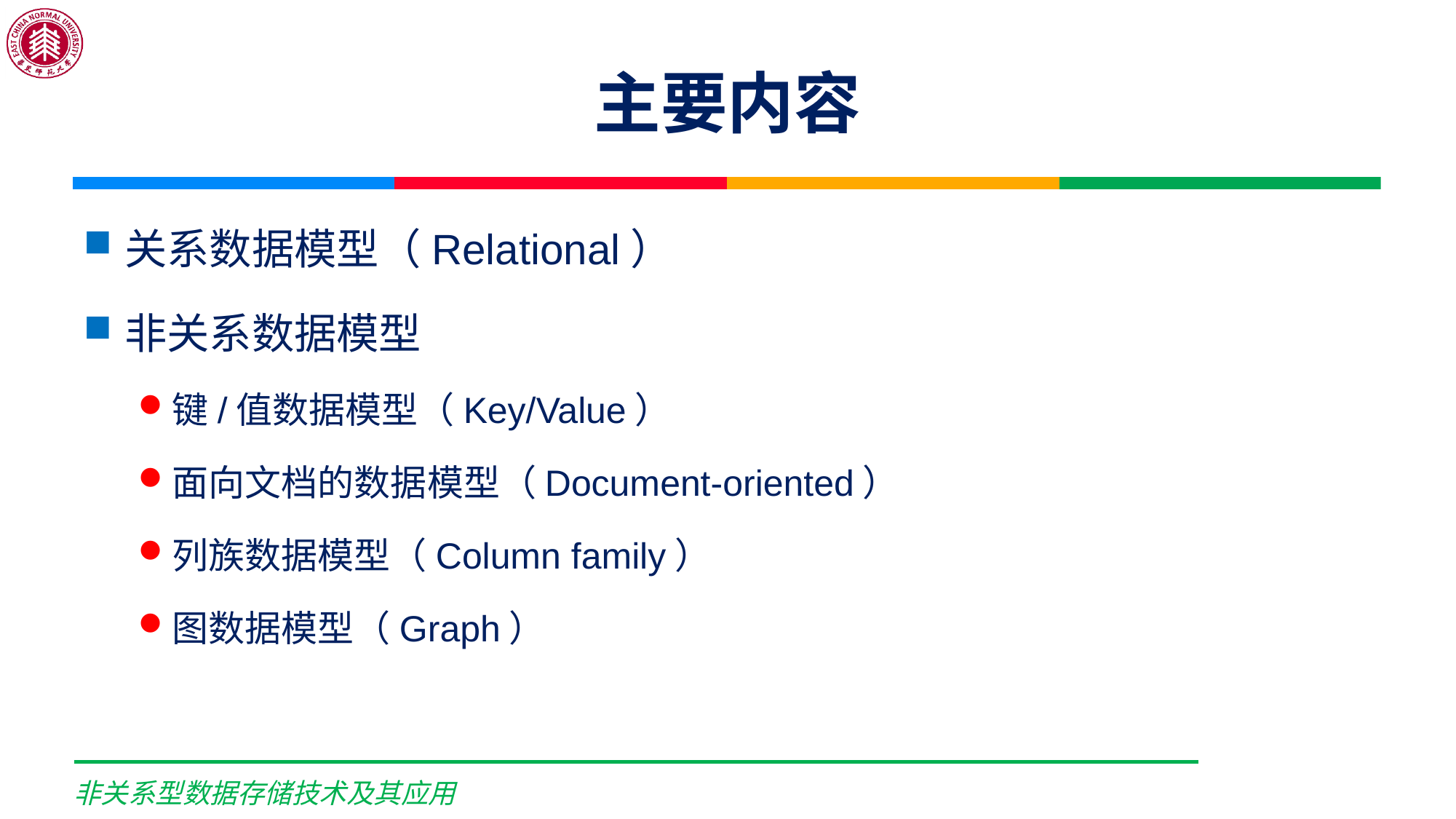

# 主要内容
关系数据模型（Relational）
非关系数据模型
键/值数据模型（Key/Value）
面向文档的数据模型（Document-oriented）
列族数据模型（Column family）
图数据模型（Graph）